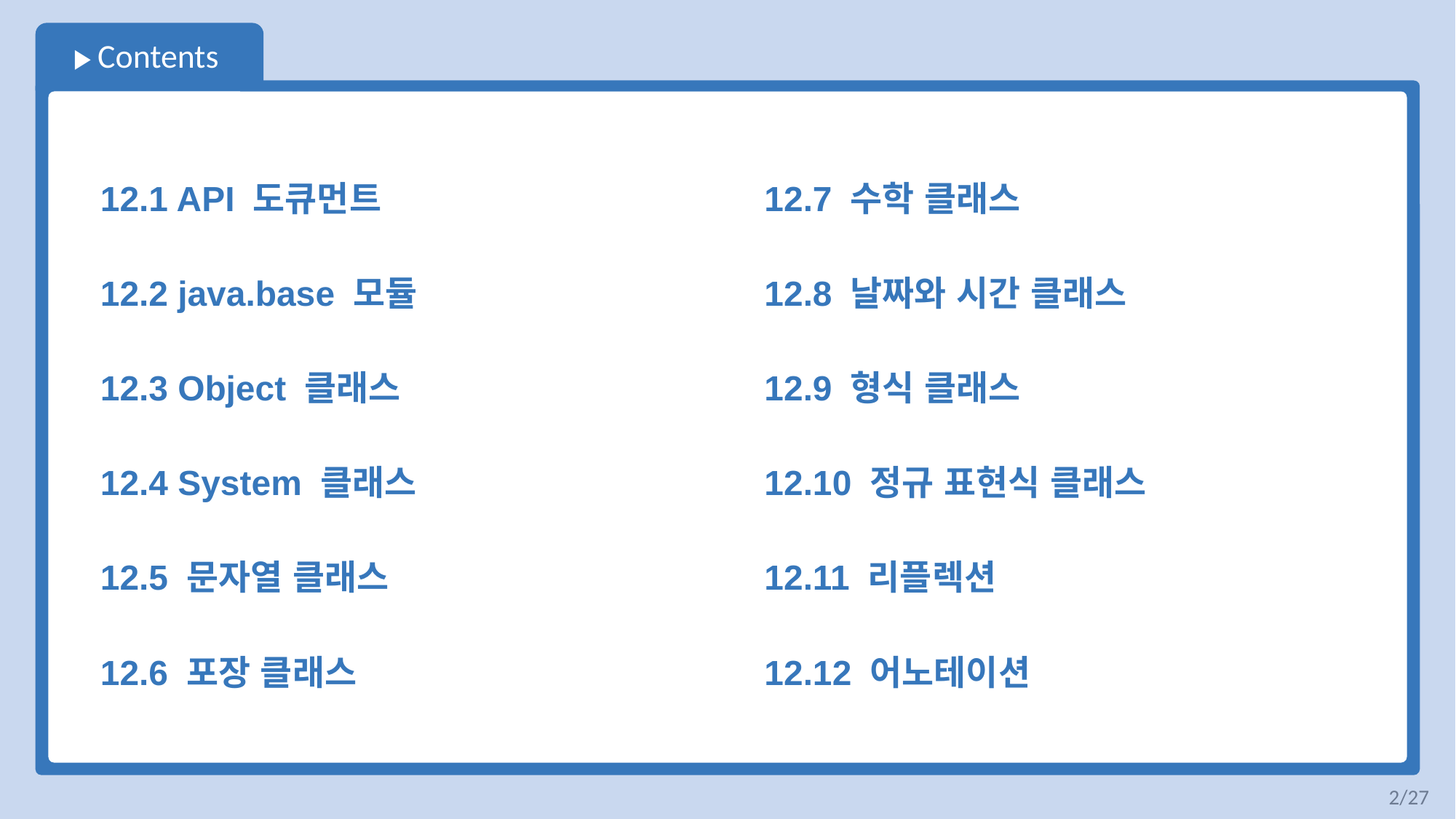

12.1 API 도큐먼트
12.2 java.base 모듈
12.3 Object 클래스
12.4 System 클래스
12.5 문자열 클래스
12.6 포장 클래스

12.7 수학 클래스
12.8 날짜와 시간 클래스
12.9 형식 클래스
12.10 정규 표현식 클래스
12.11 리플렉션
12.12 어노테이션